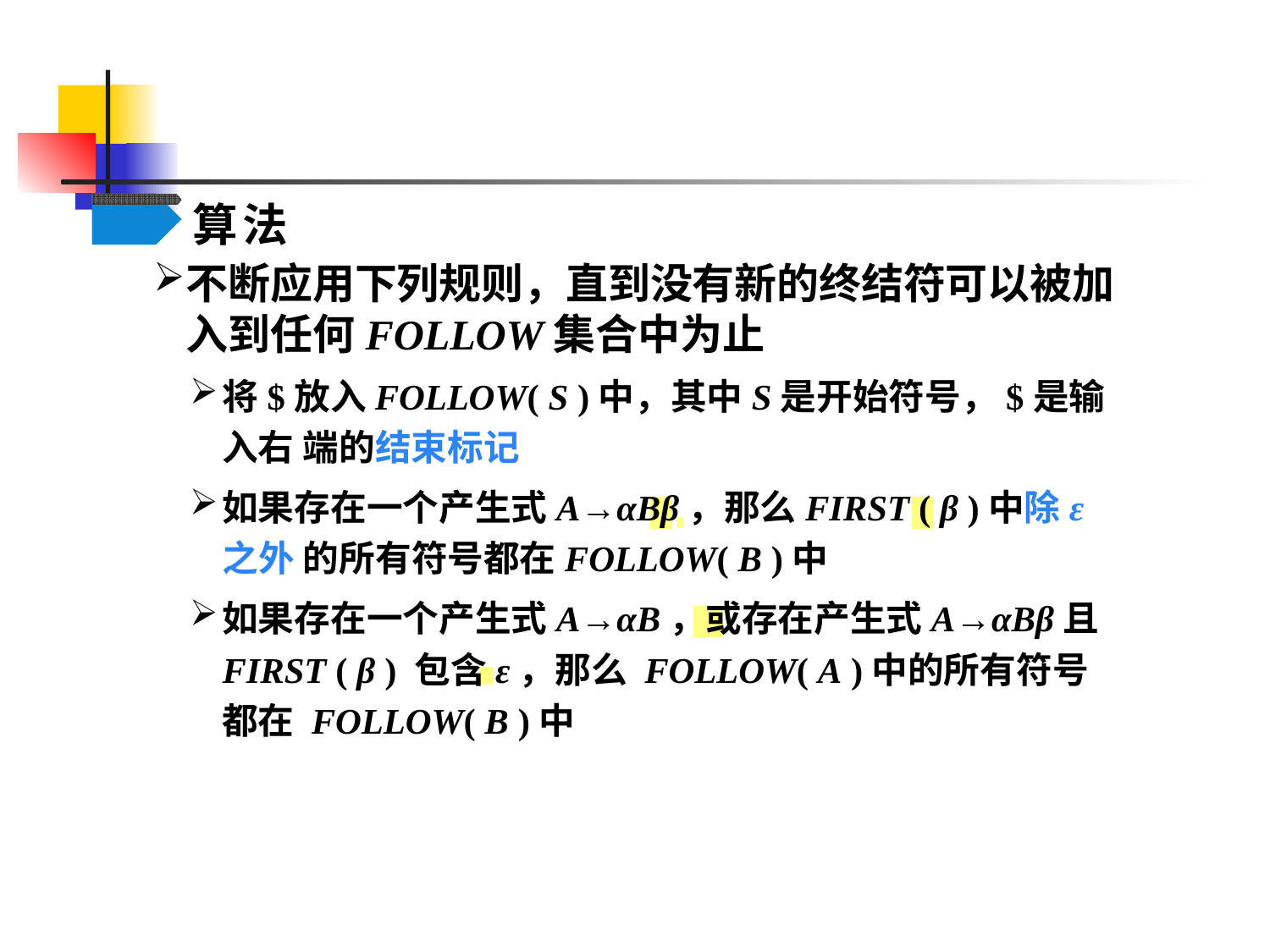

# 算法
不断应用下列规则，直到没有新的终结符可以被加 入到任何FOLLOW集合中为止
将$放入FOLLOW( S )中，其中S是开始符号，$是输入右 端的结束标记
如果存在一个产生式A→αBβ，那么FIRST ( β )中除ε 之外 的所有符号都在FOLLOW( B )中
如果存在一个产生式A→αB，或存在产生式A→αBβ且 FIRST ( β ) 包含ε，那么 FOLLOW( A )中的所有符号都在 FOLLOW( B )中